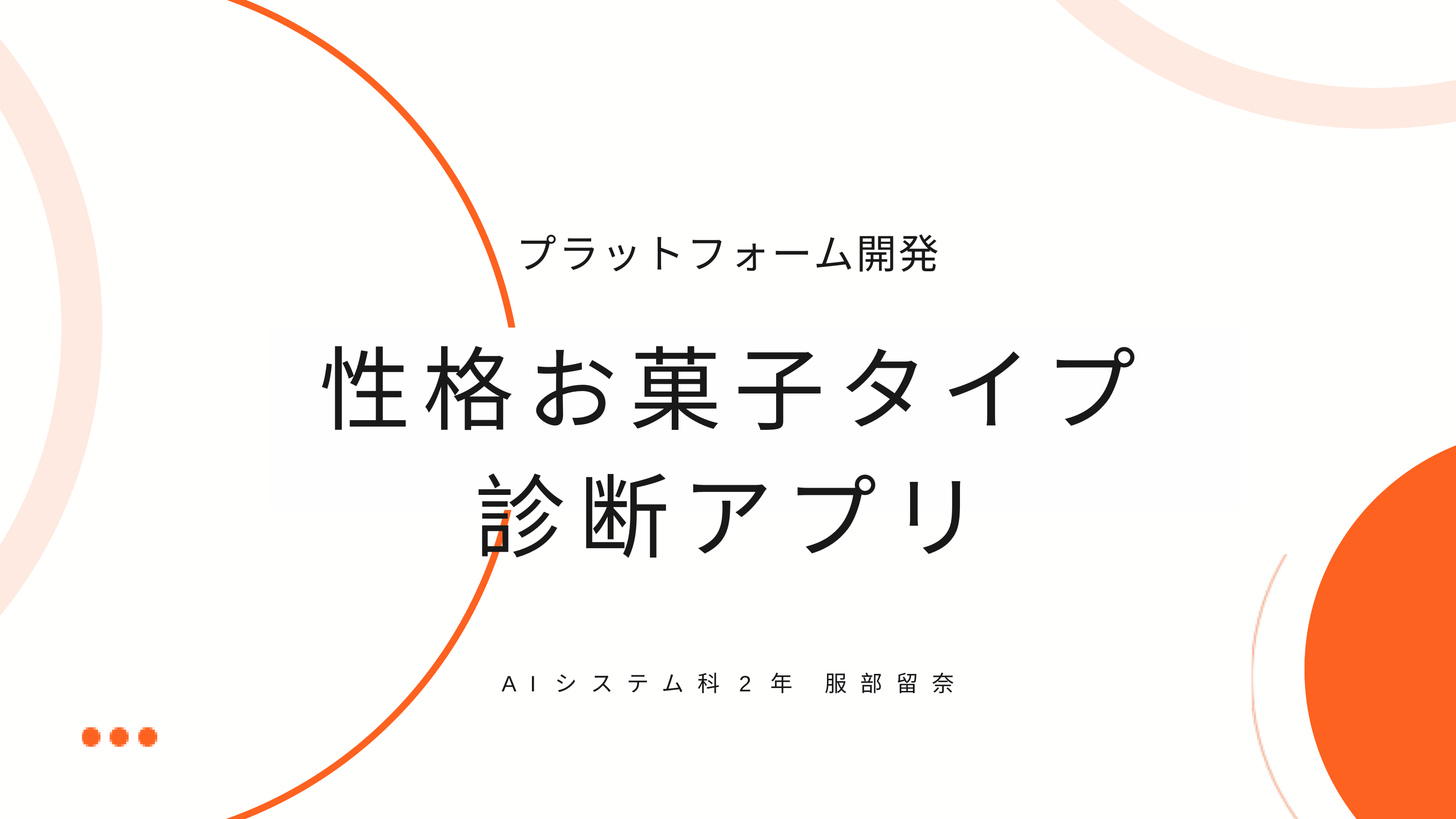

プラットフォーム開発
性格お菓子タイプ
診断アプリ

AIシステム科2年 服部留奈